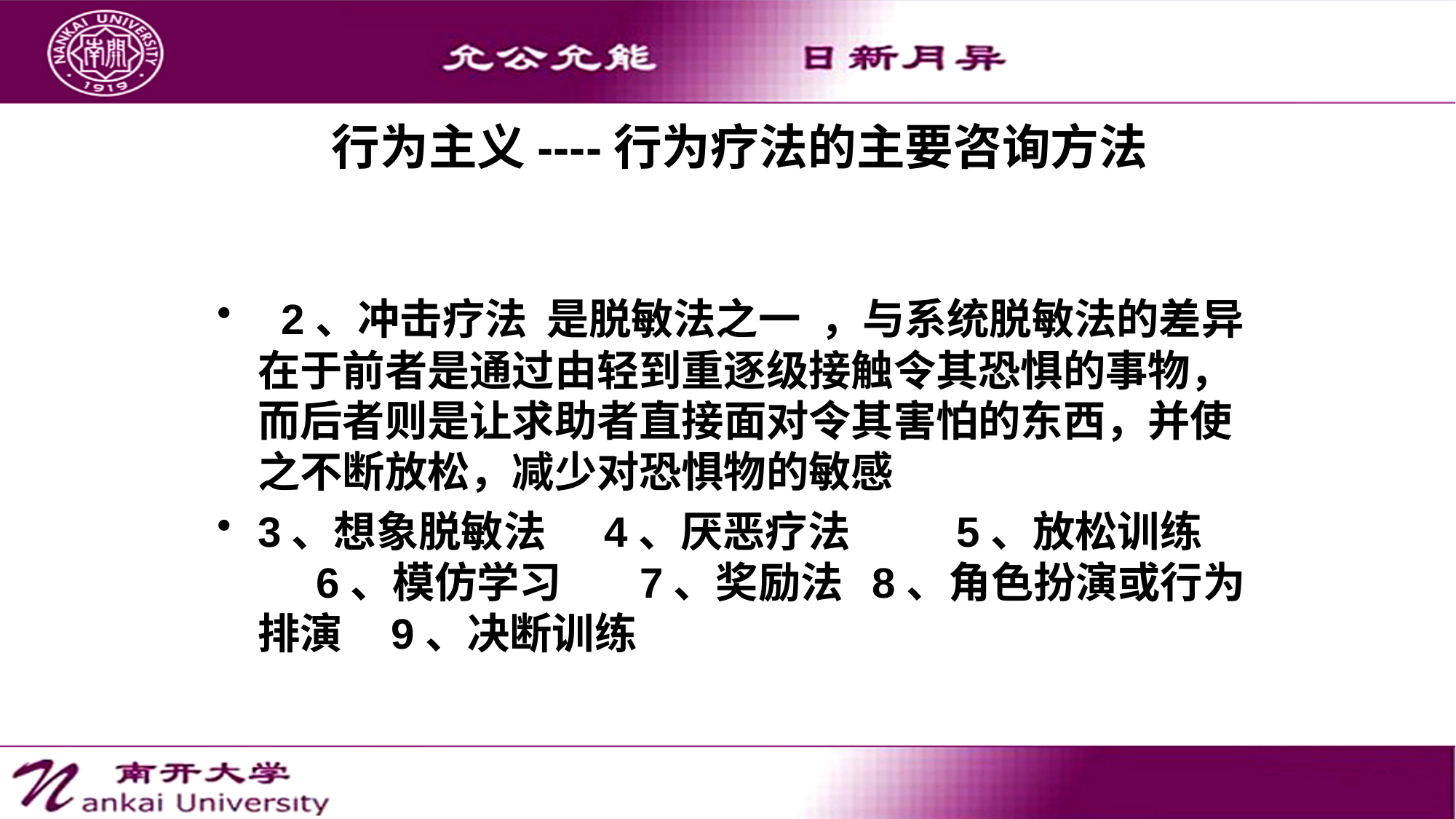

# 行为主义----行为疗法的主要咨询方法

  2、冲击疗法  是脱敏法之一  ，与系统脱敏法的差异在于前者是通过由轻到重逐级接触令其恐惧的事物，而后者则是让求助者直接面对令其害怕的东西，并使之不断放松，减少对恐惧物的敏感
3、想象脱敏法     4、厌恶疗法          5、放松训练          6、模仿学习       7、奖励法  8、角色扮演或行为排演    9、决断训练